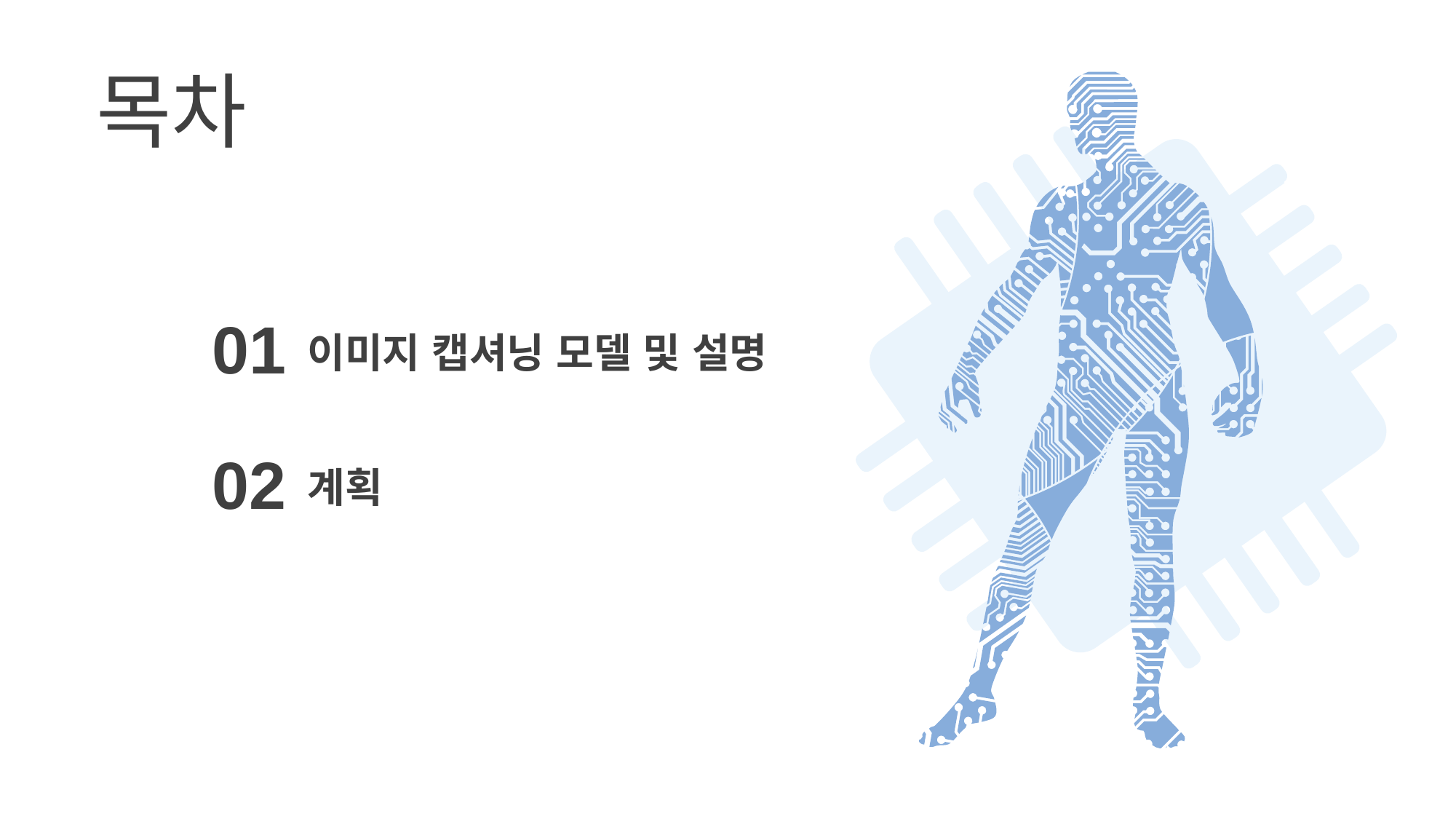

목차

01

이미지 캡셔닝 모델 및 설명
02

계획